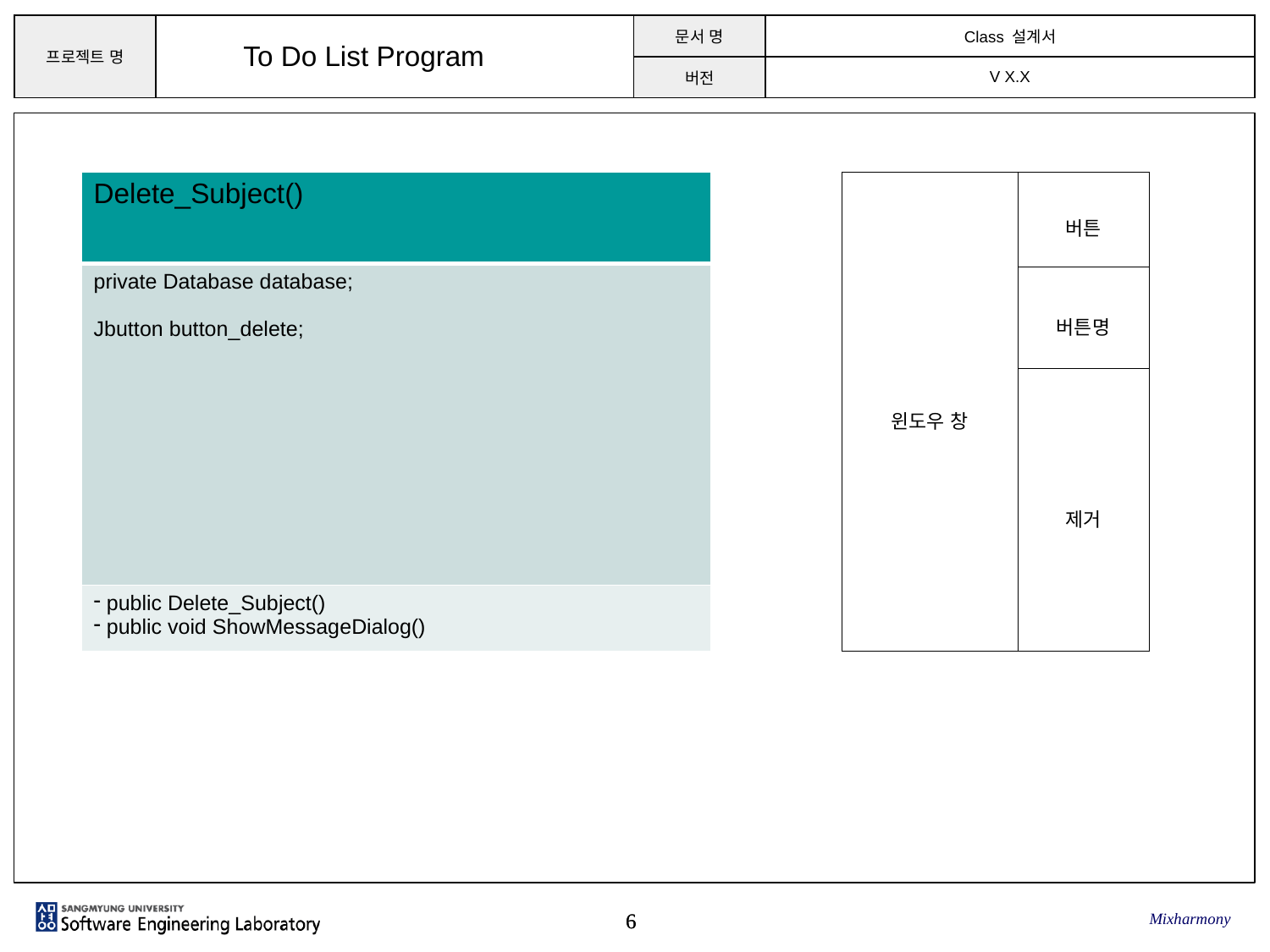

To Do List Program
| Delete\_Subject() |
| --- |
| private Database database; Jbutton button\_delete; |
| public Delete\_Subject() public void ShowMessageDialog() |
| 윈도우 창 | 버튼 |
| --- | --- |
|  | 버튼명 |
|  | 제거 |
Mixharmony